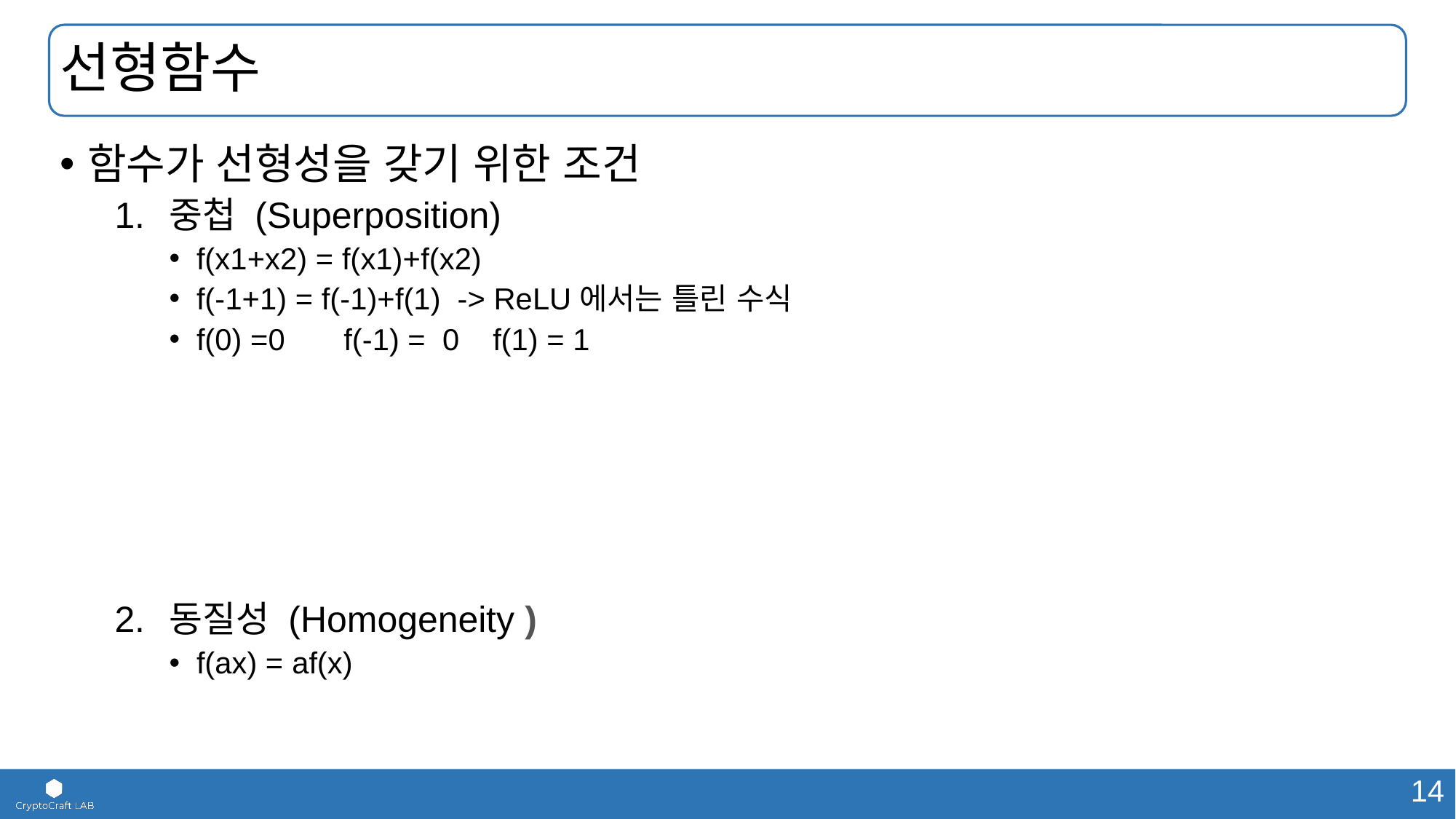

# 선형함수
함수가 선형성을 갖기 위한 조건
중첩 (Superposition)
f(x1+x2) = f(x1)+f(x2)
f(-1+1) = f(-1)+f(1)  -> ReLU에서는 틀린 수식
f(0) =0       f(-1) =  0    f(1) = 1

동질성 (Homogeneity )
f(ax) = af(x)